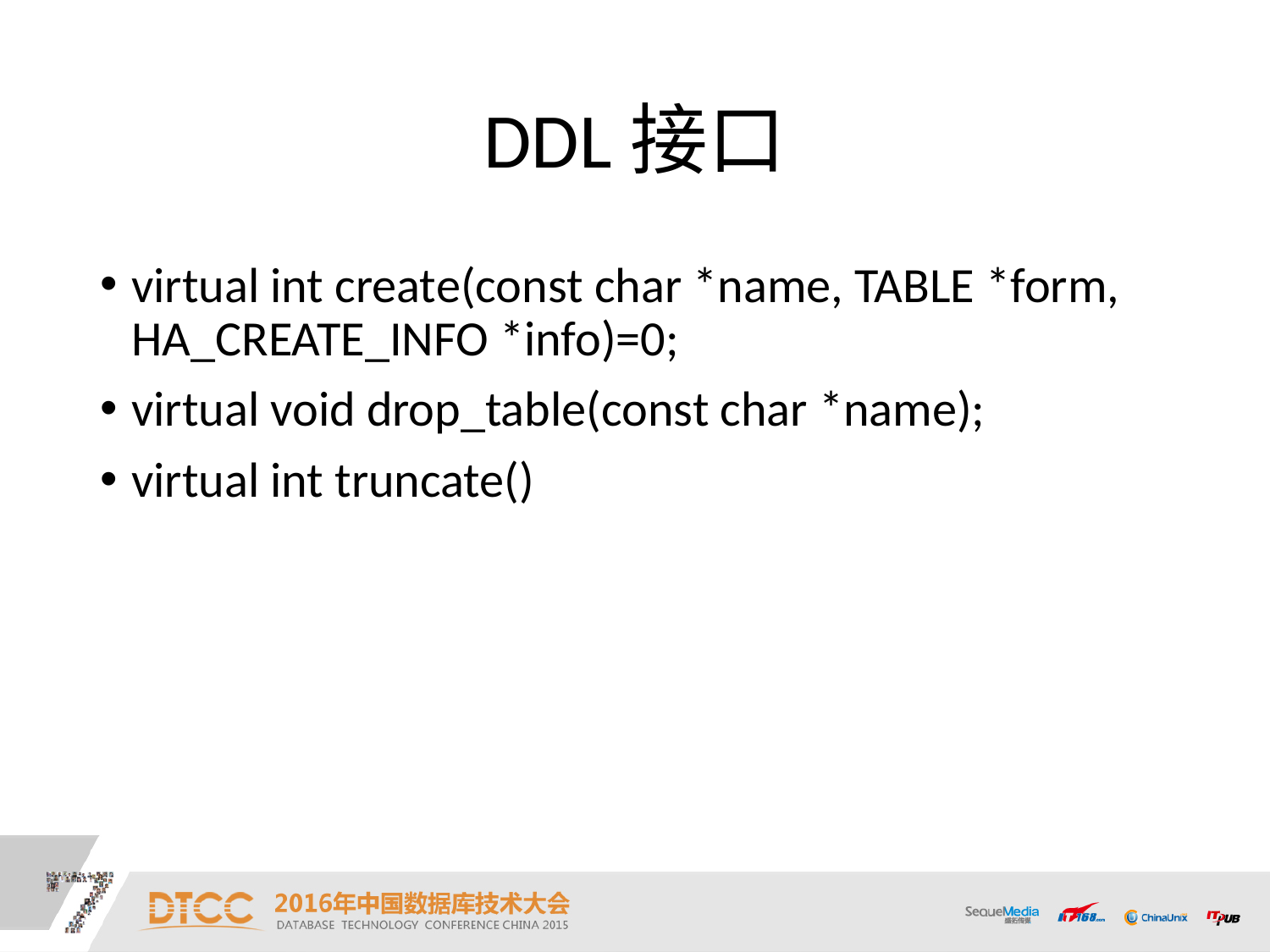

# DDL接口
virtual int create(const char *name, TABLE *form, HA_CREATE_INFO *info)=0;
virtual void drop_table(const char *name);
virtual int truncate()